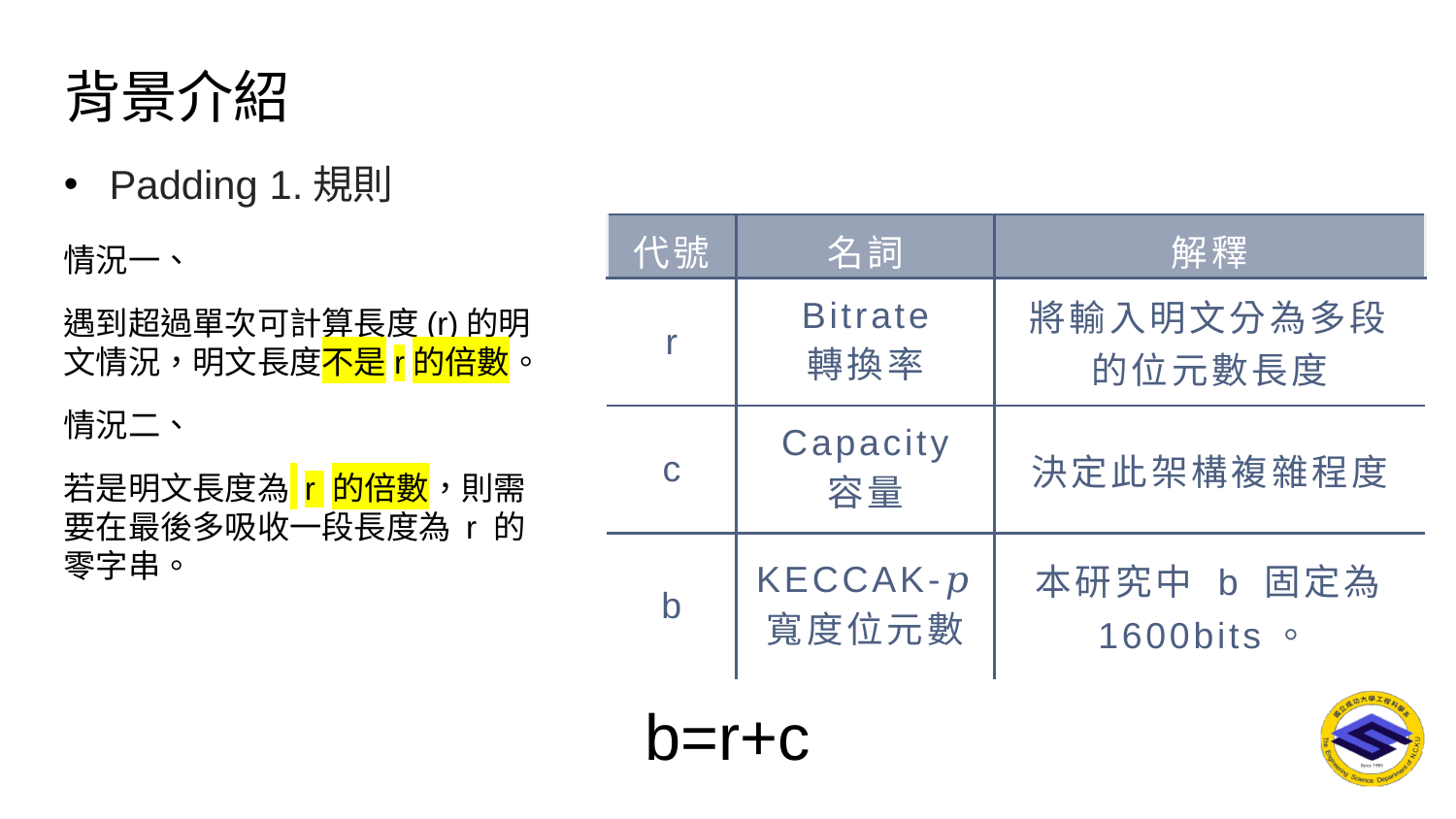

背景介紹

Padding 1.規則
| 代號 | 名詞 | 解釋 |
| --- | --- | --- |
| r | Bitrate 轉換率 | 將輸入明文分為多段的位元數長度 |
| c | Capacity 容量 | 決定此架構複雜程度 |
| b | KECCAK-𝑝 寬度位元數 | 本研究中 b 固定為 1600bits。 |
情況一、
遇到超過單次可計算長度(r)的明文情況，明文長度不是r的倍數。
情況二、
若是明文長度為 r 的倍數，則需要在最後多吸收一段長度為 r 的零字串。
b=r+c